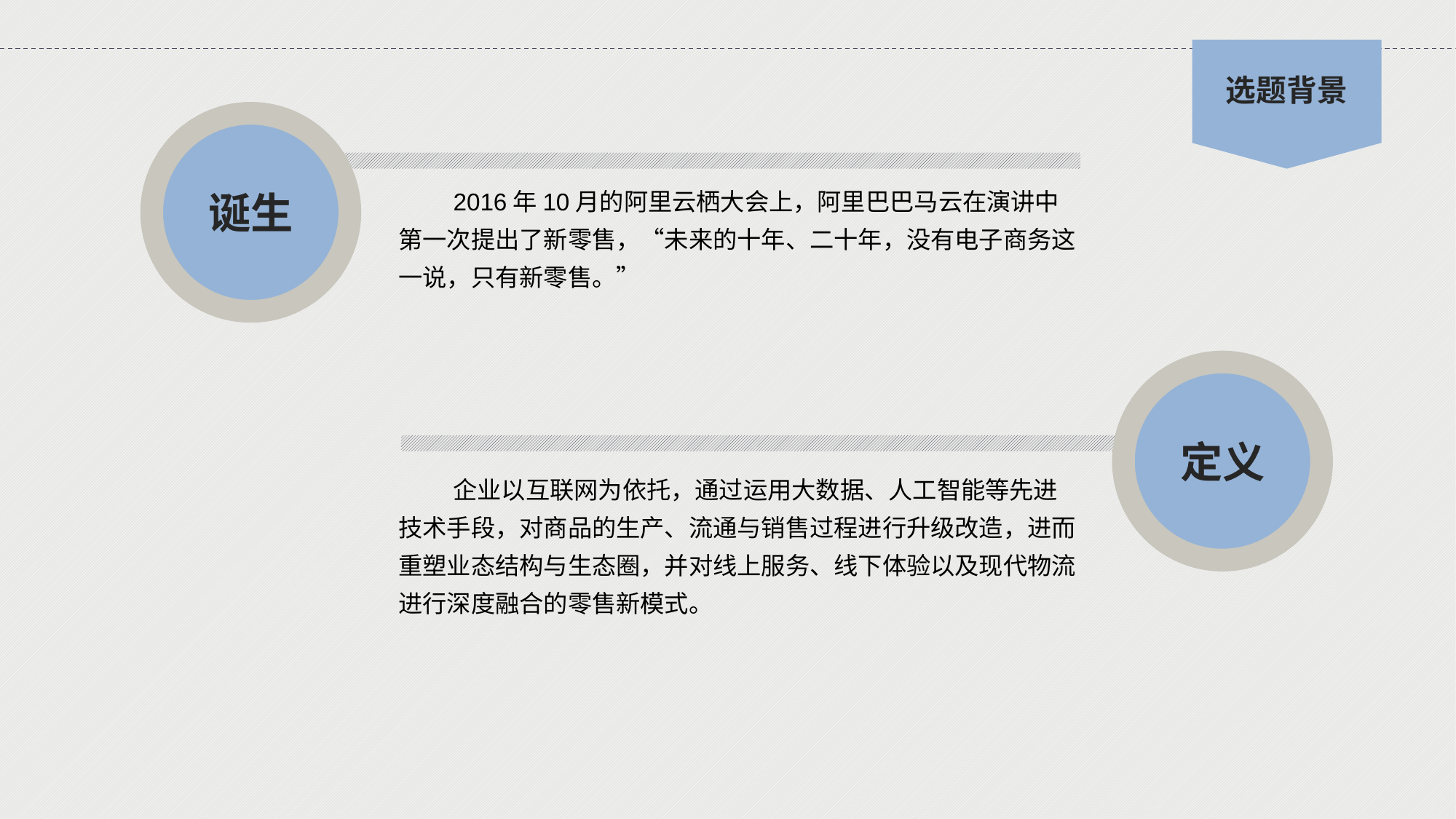

选题背景
诞生

2016年10月的阿里云栖大会上，阿里巴巴马云在演讲中第一次提出了新零售，“未来的十年、二十年，没有电子商务这一说，只有新零售。”
定义

企业以互联网为依托，通过运用大数据、人工智能等先进技术手段，对商品的生产、流通与销售过程进行升级改造，进而重塑业态结构与生态圈，并对线上服务、线下体验以及现代物流进行深度融合的零售新模式。